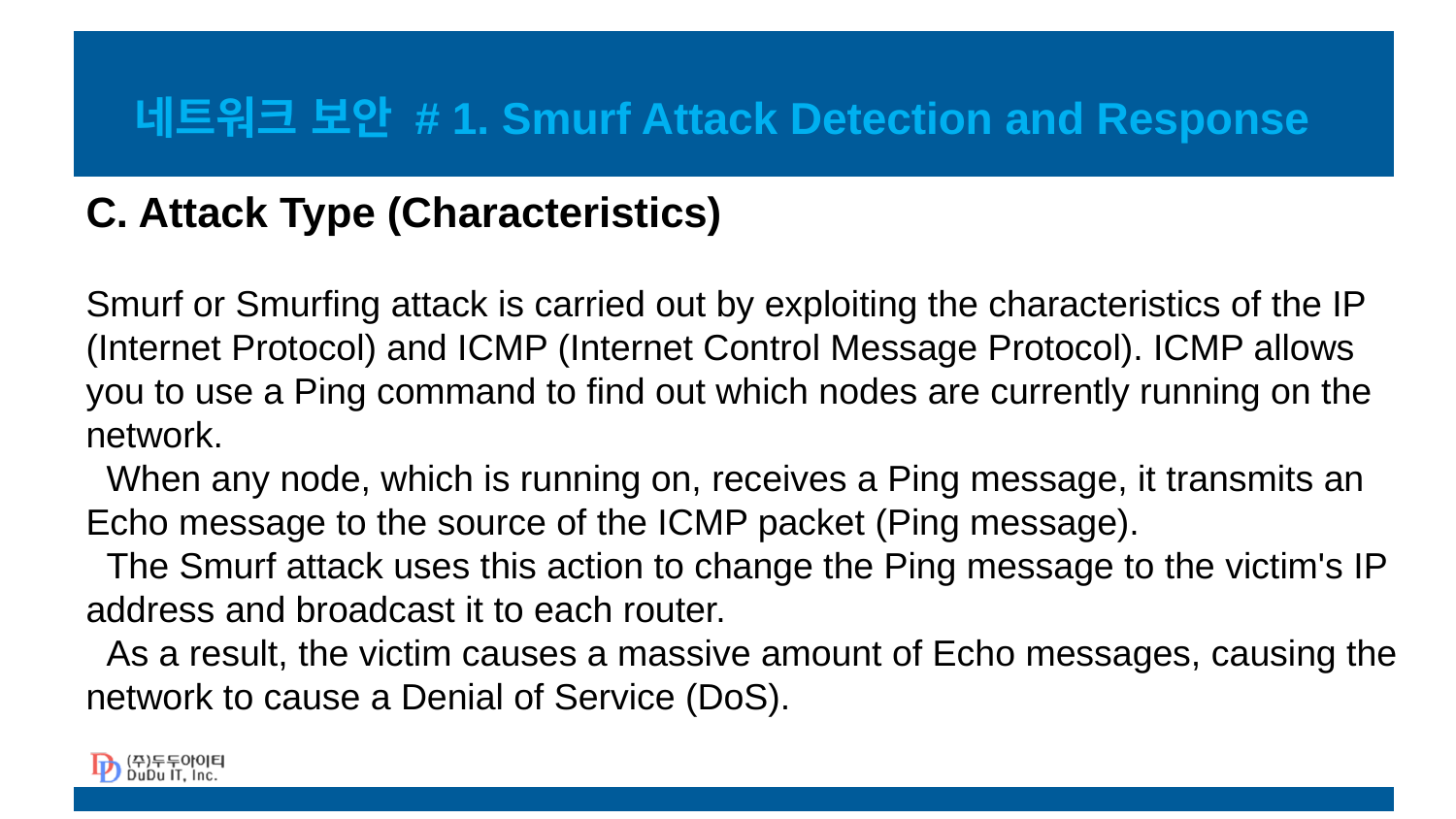

# 네트워크 보안 # 1. Smurf Attack Detection and Response
C. Attack Type (Characteristics)

Smurf or Smurfing attack is carried out by exploiting the characteristics of the IP (Internet Protocol) and ICMP (Internet Control Message Protocol). ICMP allows you to use a Ping command to find out which nodes are currently running on the network.
  When any node, which is running on, receives a Ping message, it transmits an Echo message to the source of the ICMP packet (Ping message).
  The Smurf attack uses this action to change the Ping message to the victim's IP address and broadcast it to each router.
  As a result, the victim causes a massive amount of Echo messages, causing the network to cause a Denial of Service (DoS).